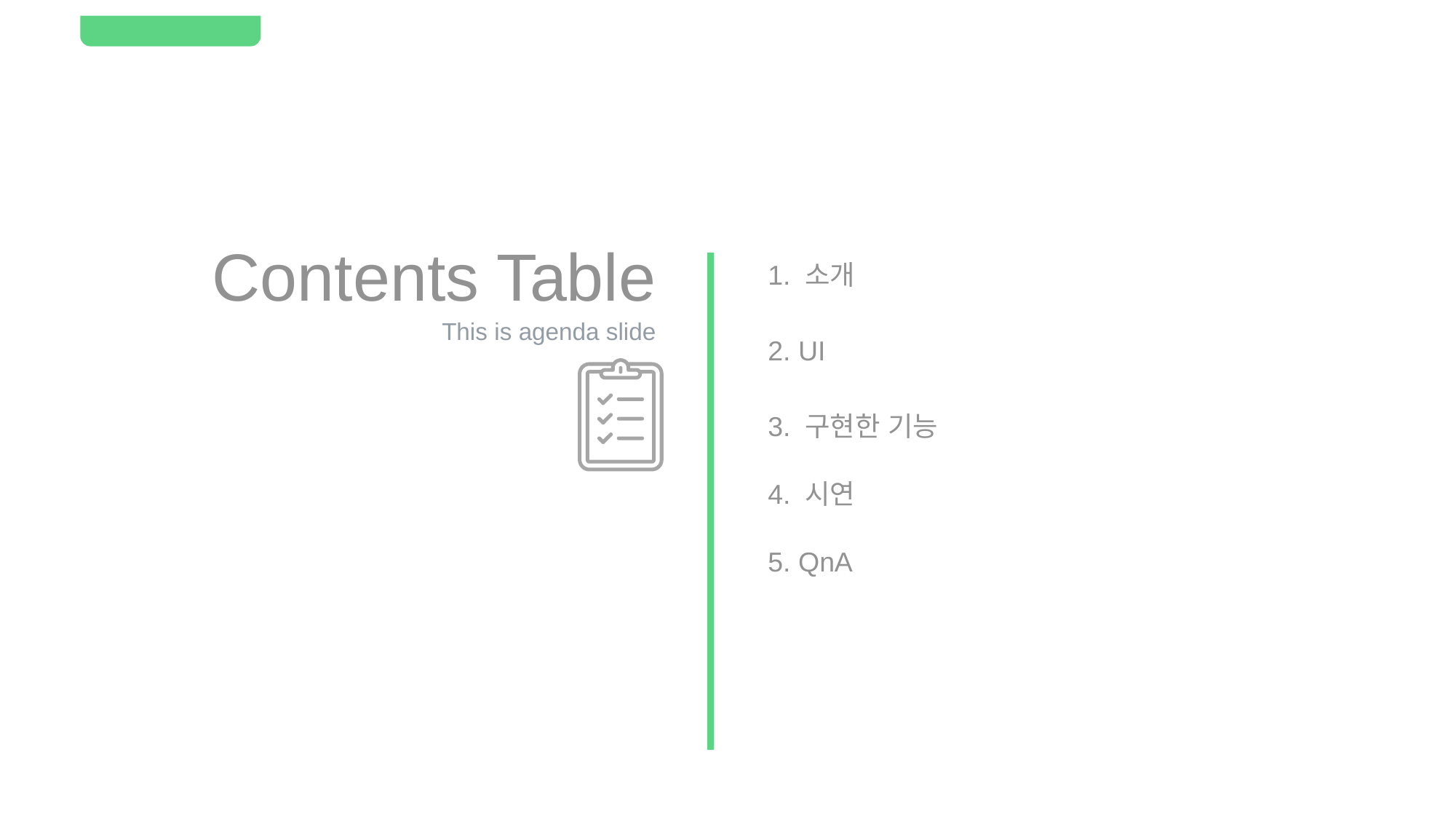

Contents Table
1. 소개
This is agenda slide
2. UI

3. 구현한 기능
4. 시연
5. QnA